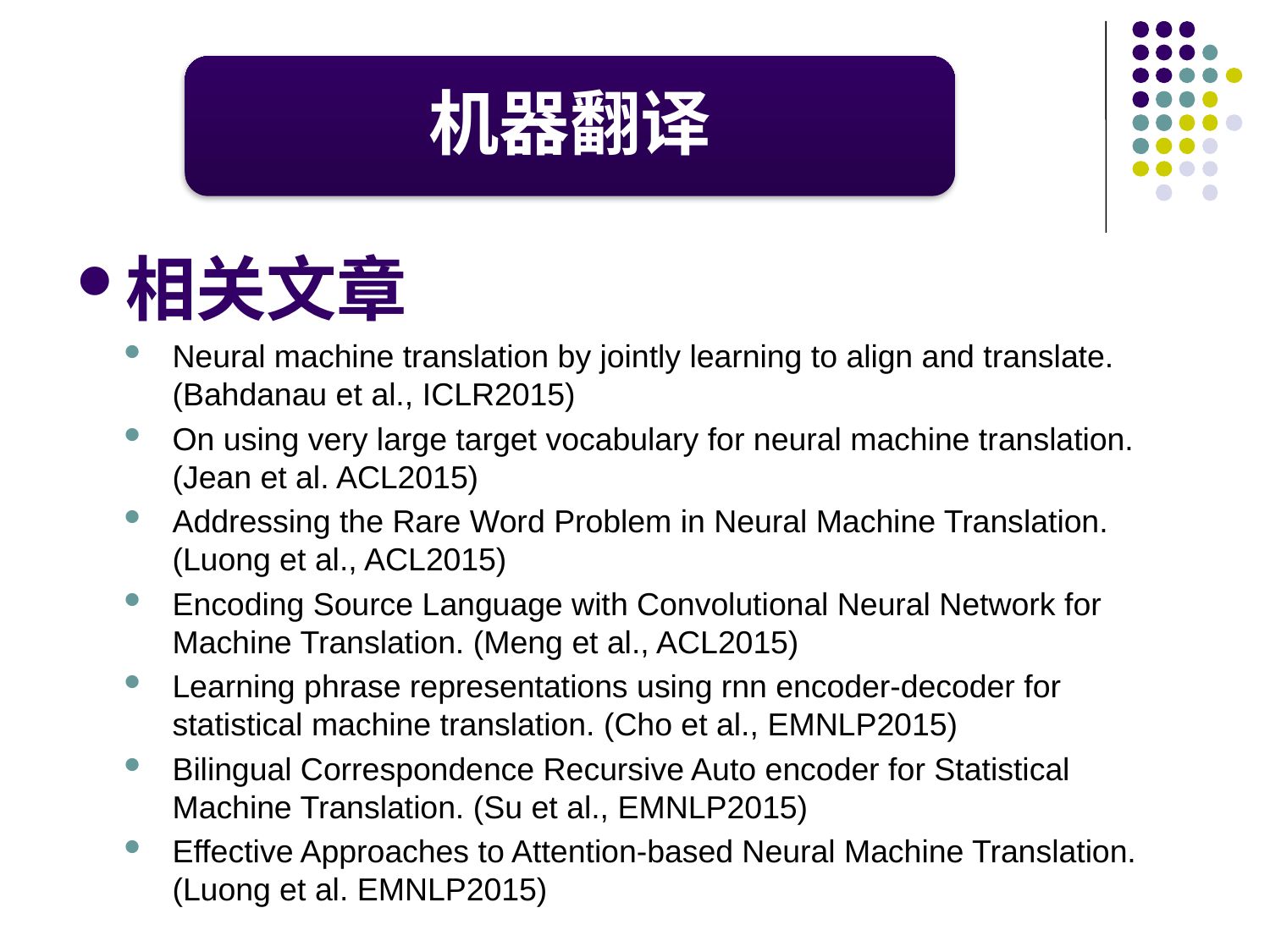

相关文章
Neural machine translation by jointly learning to align and translate. (Bahdanau et al., ICLR2015)
On using very large target vocabulary for neural machine translation. (Jean et al. ACL2015)
Addressing the Rare Word Problem in Neural Machine Translation. (Luong et al., ACL2015)
Encoding Source Language with Convolutional Neural Network for Machine Translation. (Meng et al., ACL2015)
Learning phrase representations using rnn encoder-decoder for statistical machine translation. (Cho et al., EMNLP2015)
Bilingual Correspondence Recursive Auto encoder for Statistical Machine Translation. (Su et al., EMNLP2015)
Effective Approaches to Attention-based Neural Machine Translation. (Luong et al. EMNLP2015)

机器翻译